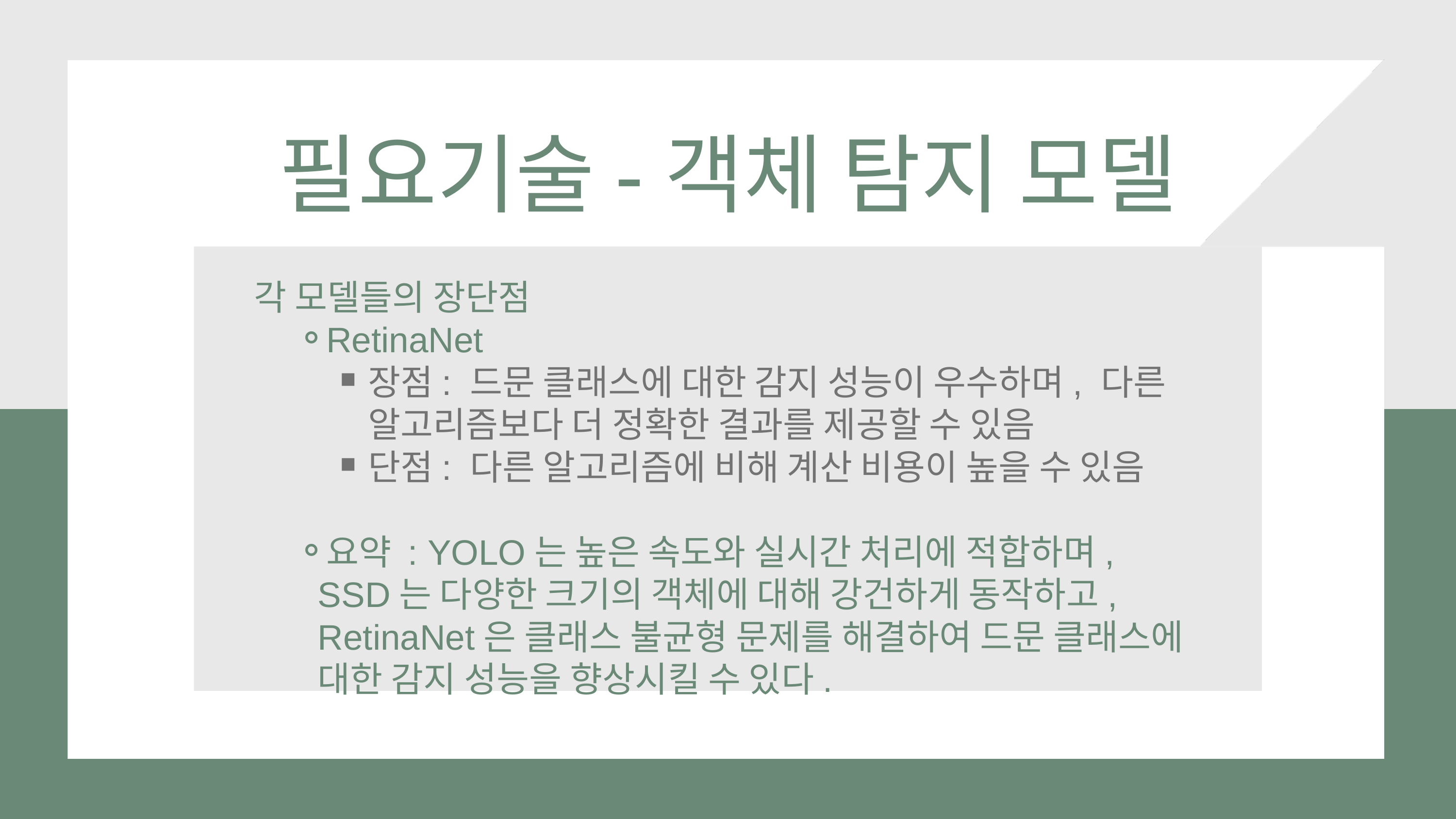

필요기술-객체 탐지 모델

각 모델들의 장단점
RetinaNet
장점: 드문 클래스에 대한 감지 성능이 우수하며, 다른 알고리즘보다 더 정확한 결과를 제공할 수 있음
단점: 다른 알고리즘에 비해 계산 비용이 높을 수 있음

요약 : YOLO는 높은 속도와 실시간 처리에 적합하며, SSD는 다양한 크기의 객체에 대해 강건하게 동작하고, RetinaNet은 클래스 불균형 문제를 해결하여 드문 클래스에 대한 감지 성능을 향상시킬 수 있다.